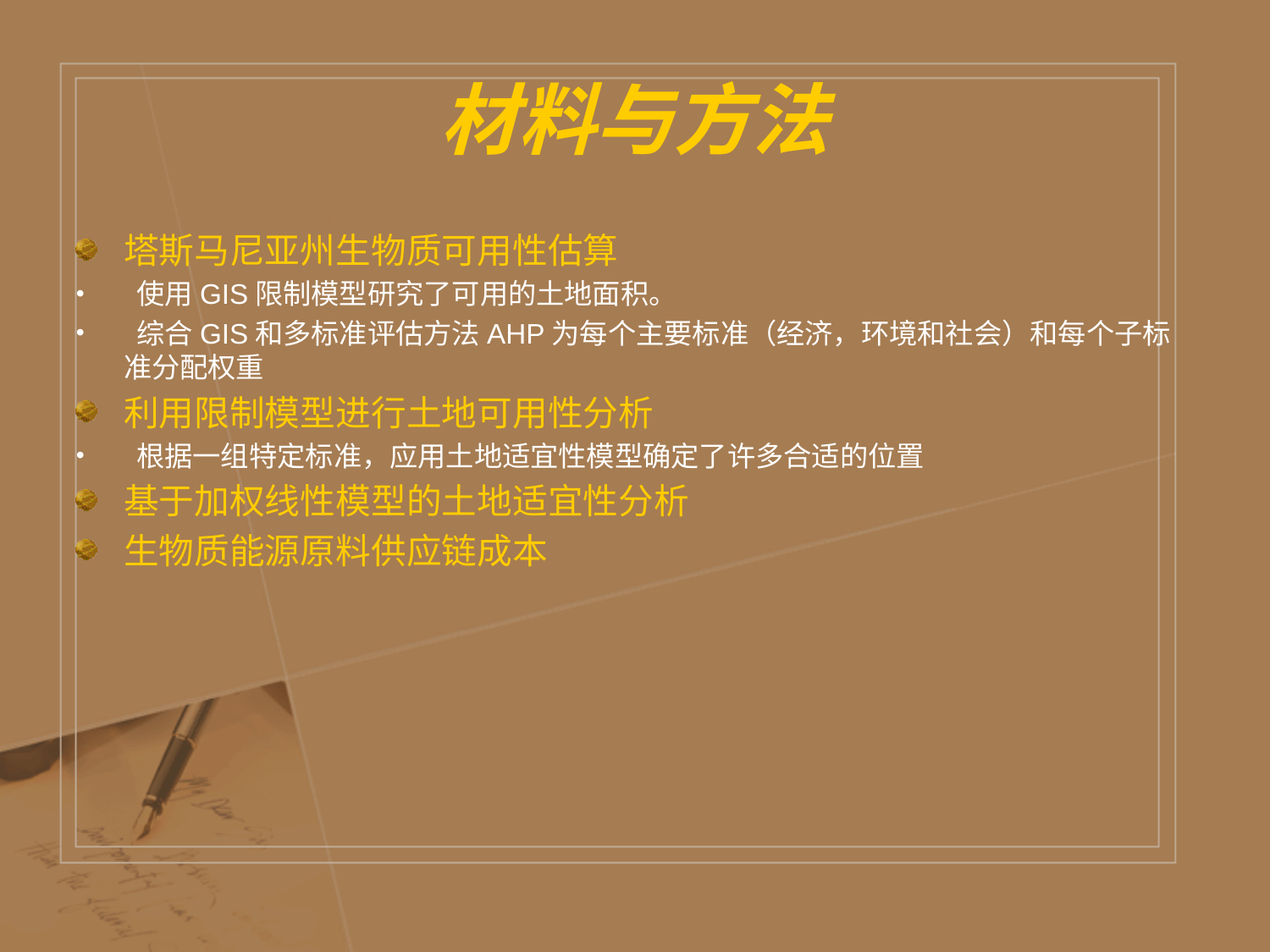

# 材料与方法
塔斯马尼亚州生物质可用性估算
 使用GIS限制模型研究了可用的土地面积。
 综合GIS和多标准评估方法AHP为每个主要标准（经济，环境和社会）和每个子标准分配权重
利用限制模型进行土地可用性分析
 根据一组特定标准，应用土地适宜性模型确定了许多合适的位置
基于加权线性模型的土地适宜性分析
生物质能源原料供应链成本